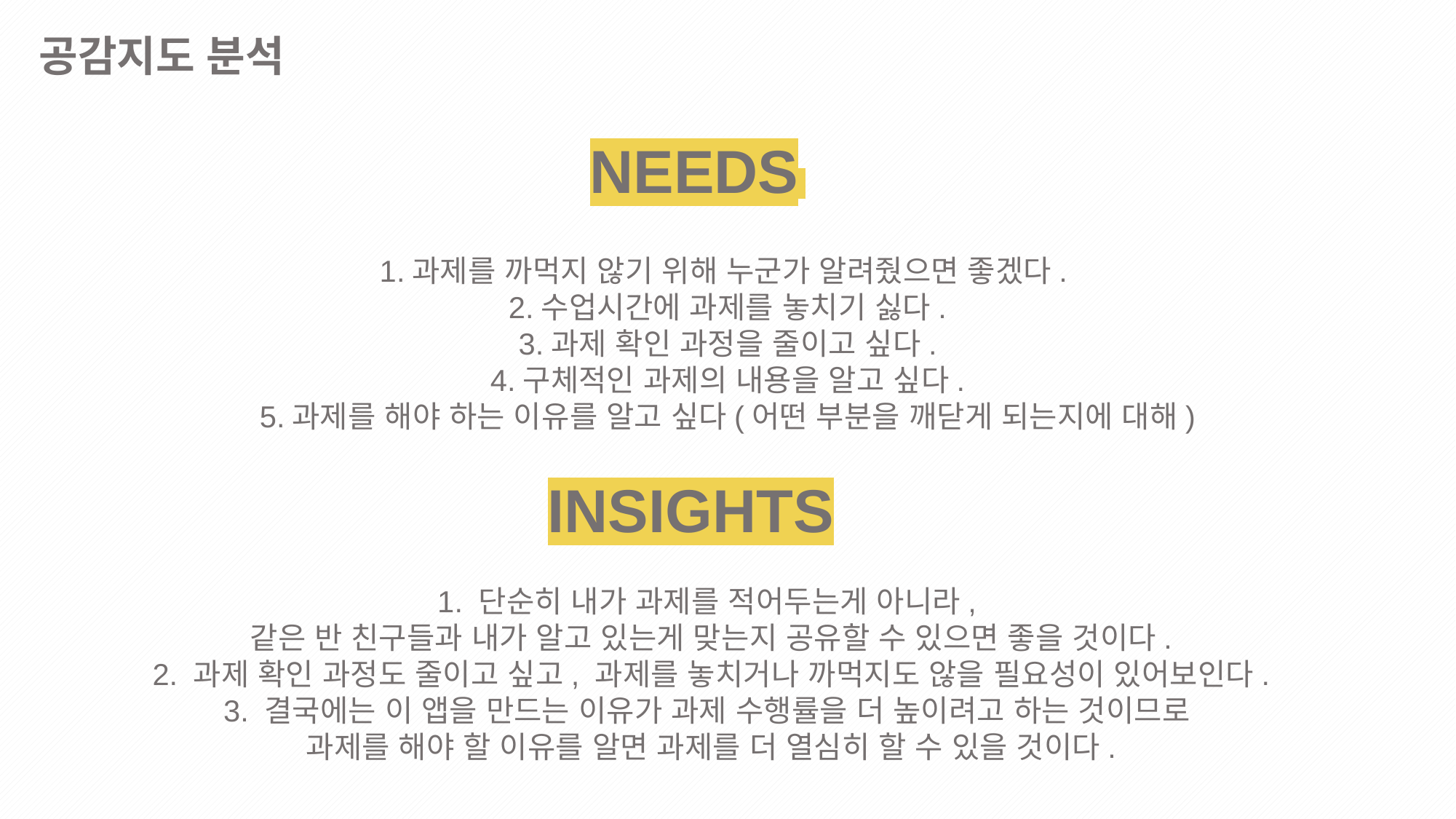

공감지도 분석

NEEDS

1.과제를 까먹지 않기 위해 누군가 알려줬으면 좋겠다.
2.수업시간에 과제를 놓치기 싫다.
3.과제 확인 과정을 줄이고 싶다.
4.구체적인 과제의 내용을 알고 싶다.
5.과제를 해야 하는 이유를 알고 싶다(어떤 부분을 깨닫게 되는지에 대해)
INSIGHTS
1. 단순히 내가 과제를 적어두는게 아니라,
같은 반 친구들과 내가 알고 있는게 맞는지 공유할 수 있으면 좋을 것이다.
2. 과제 확인 과정도 줄이고 싶고, 과제를 놓치거나 까먹지도 않을 필요성이 있어보인다.
3. 결국에는 이 앱을 만드는 이유가 과제 수행률을 더 높이려고 하는 것이므로
과제를 해야 할 이유를 알면 과제를 더 열심히 할 수 있을 것이다.